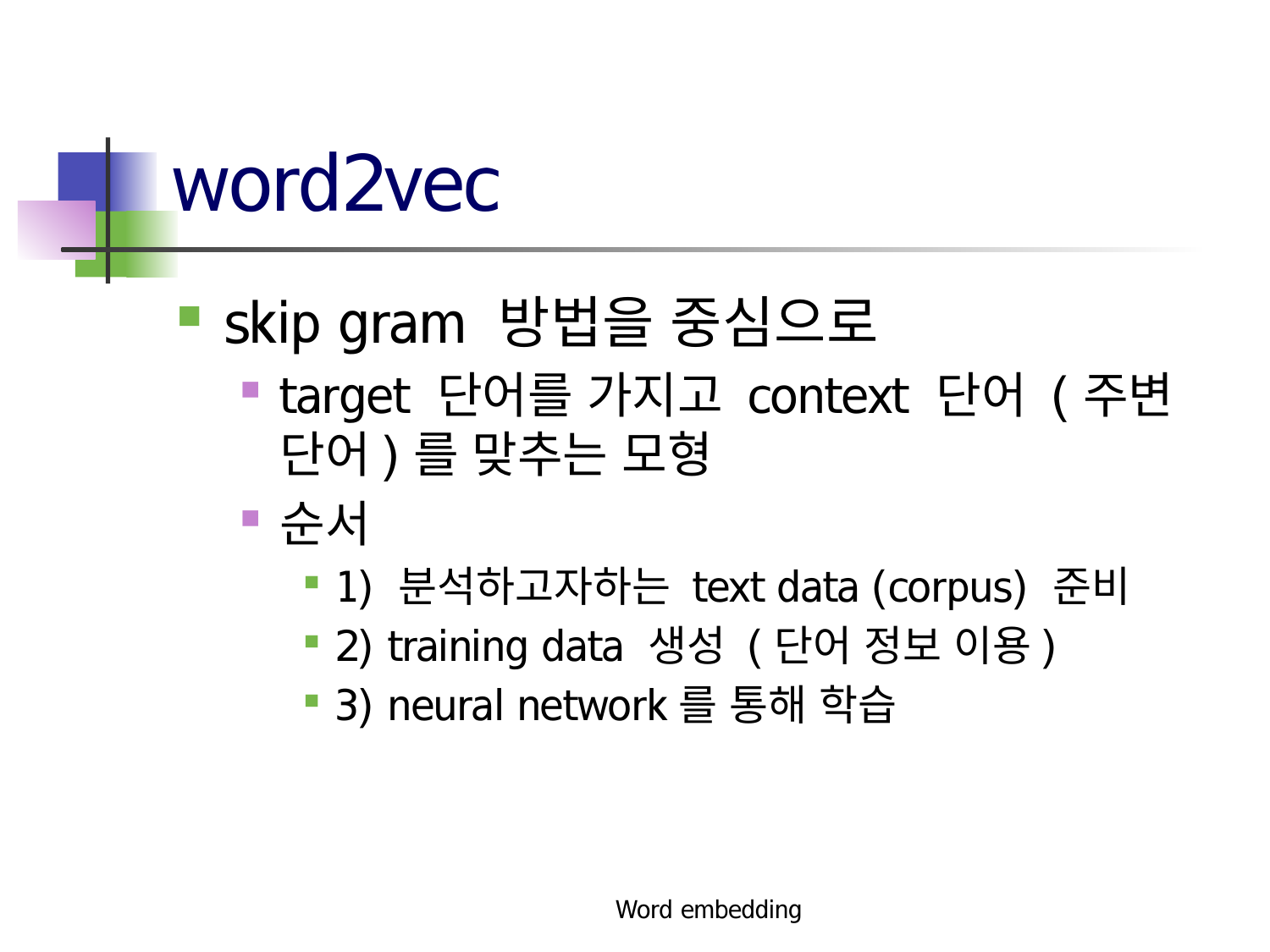

# word2vec
skip gram 방법을 중심으로
target 단어를 가지고 context 단어 (주변 단어)를 맞추는 모형
순서
1) 분석하고자하는 text data (corpus) 준비
2) training data 생성 (단어 정보 이용)
3) neural network를 통해 학습
Word embedding